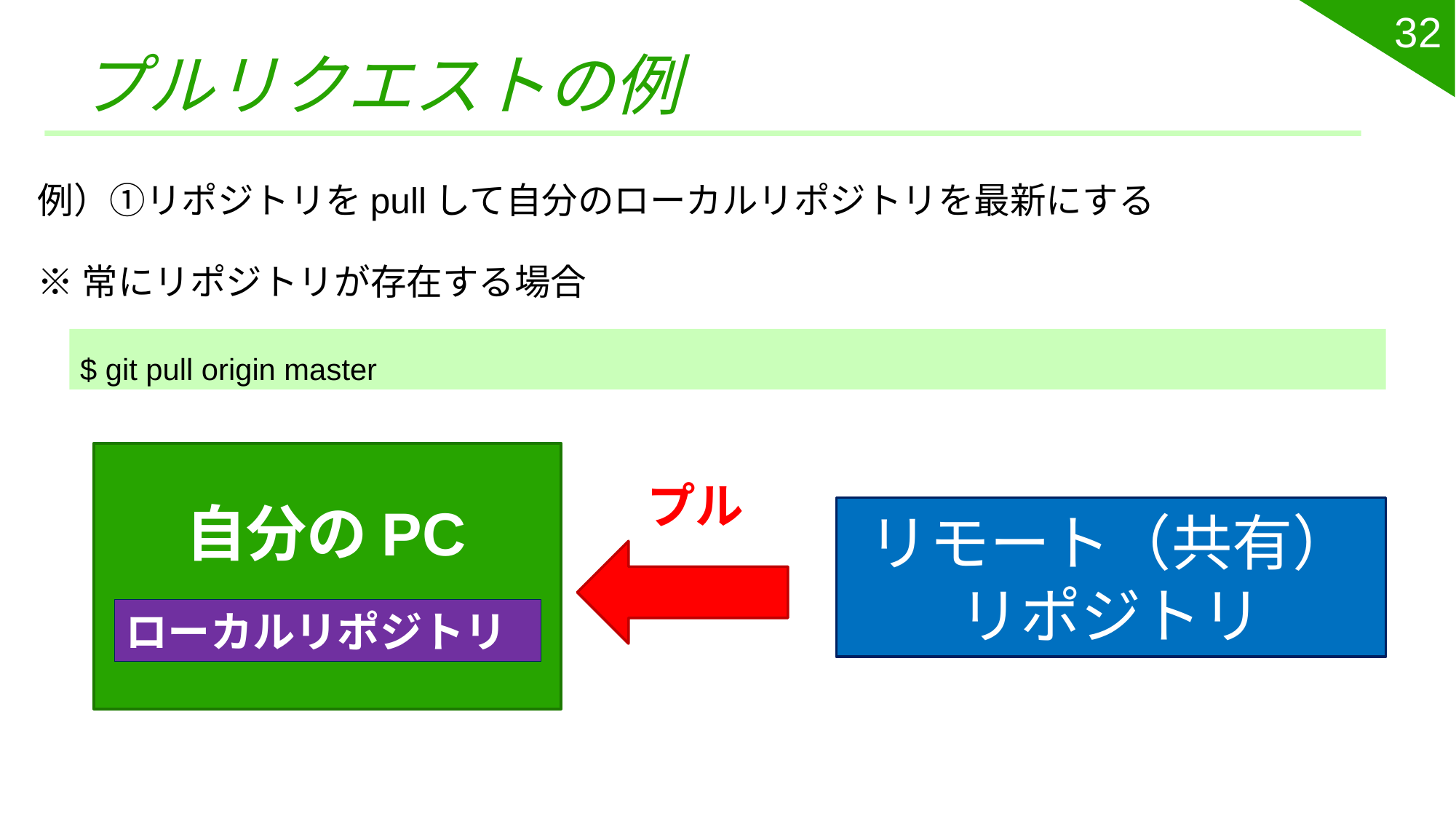

32
# プルリクエストの例
例）①リポジトリをpullして自分のローカルリポジトリを最新にする
※常にリポジトリが存在する場合
$ git pull origin master

プル
自分のPC
リモート（共有）
リポジトリ

ローカルリポジトリ